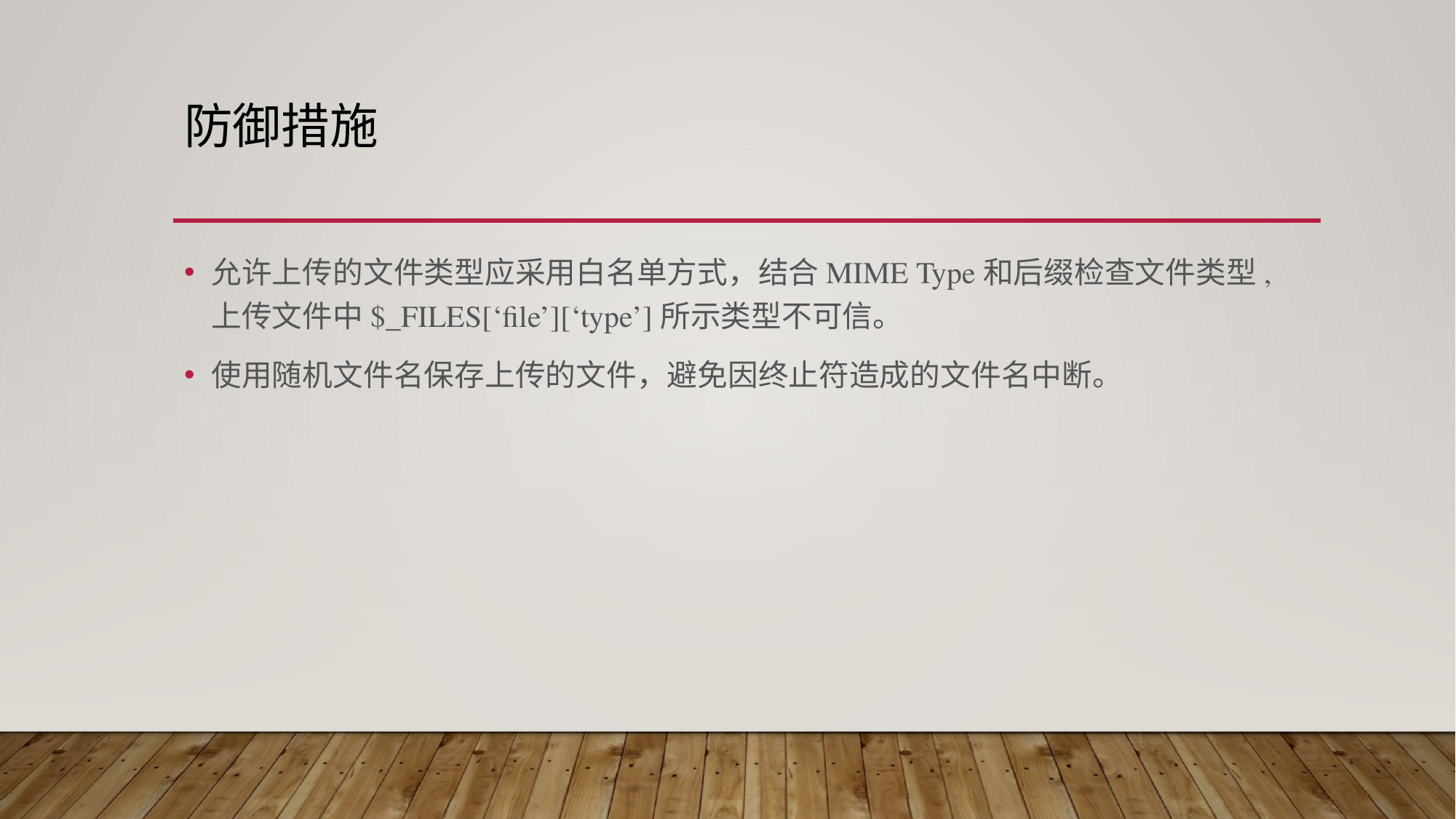

# 防御措施
允许上传的文件类型应采用白名单方式，结合MIME Type和后缀检查文件类型,上传文件中$_FILES[‘file’][‘type’]所示类型不可信。
使用随机文件名保存上传的文件，避免因终止符造成的文件名中断。